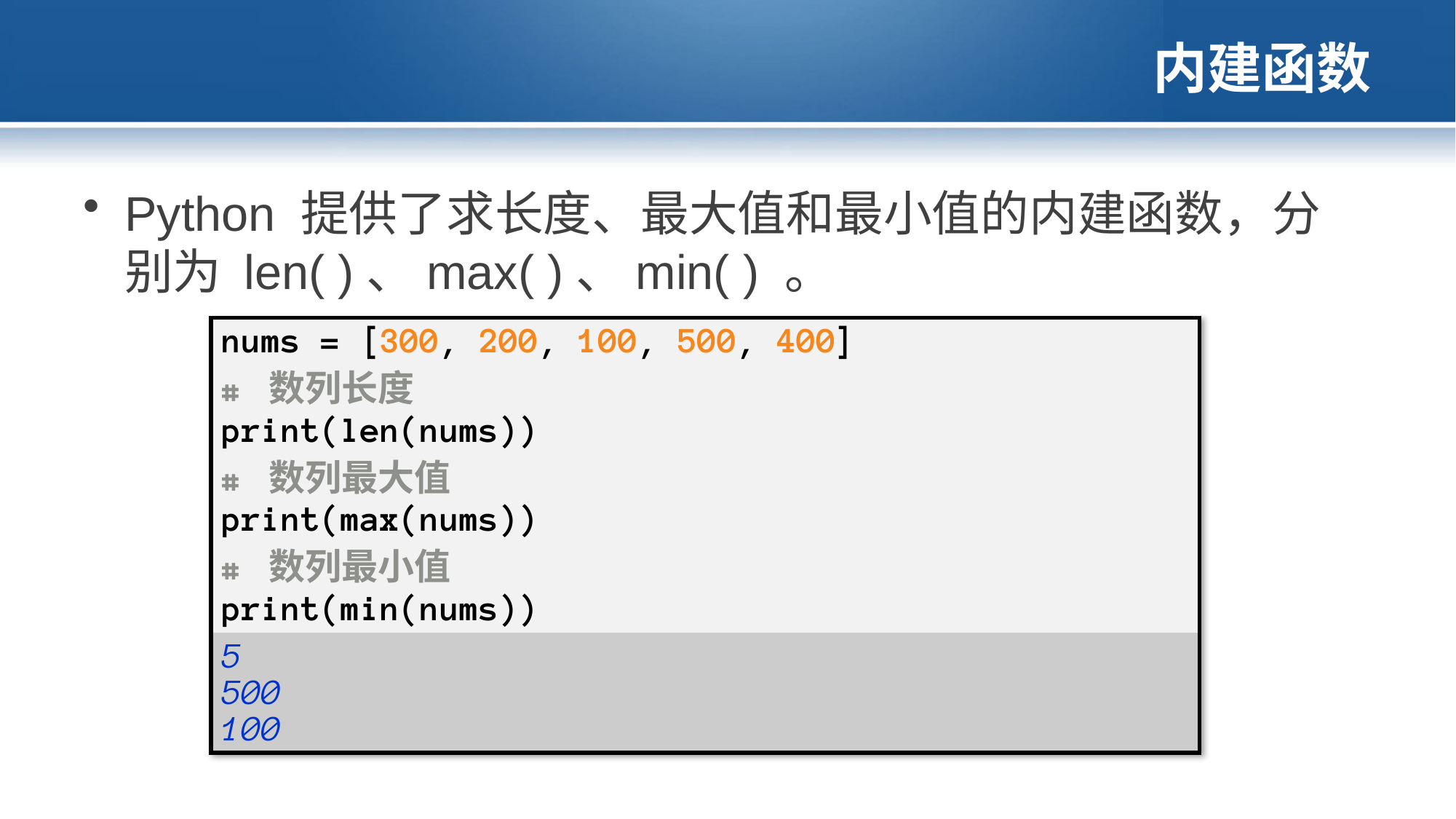

# 内建函数
Python 提供了求长度、最大值和最小值的内建函数，分别为 len( )、max( )、min( ) 。
| nums = [300, 200, 100, 500, 400] # 数列长度 print(len(nums)) # 数列最大值 print(max(nums)) # 数列最小值 print(min(nums)) |
| --- |
| 5 500 100 |